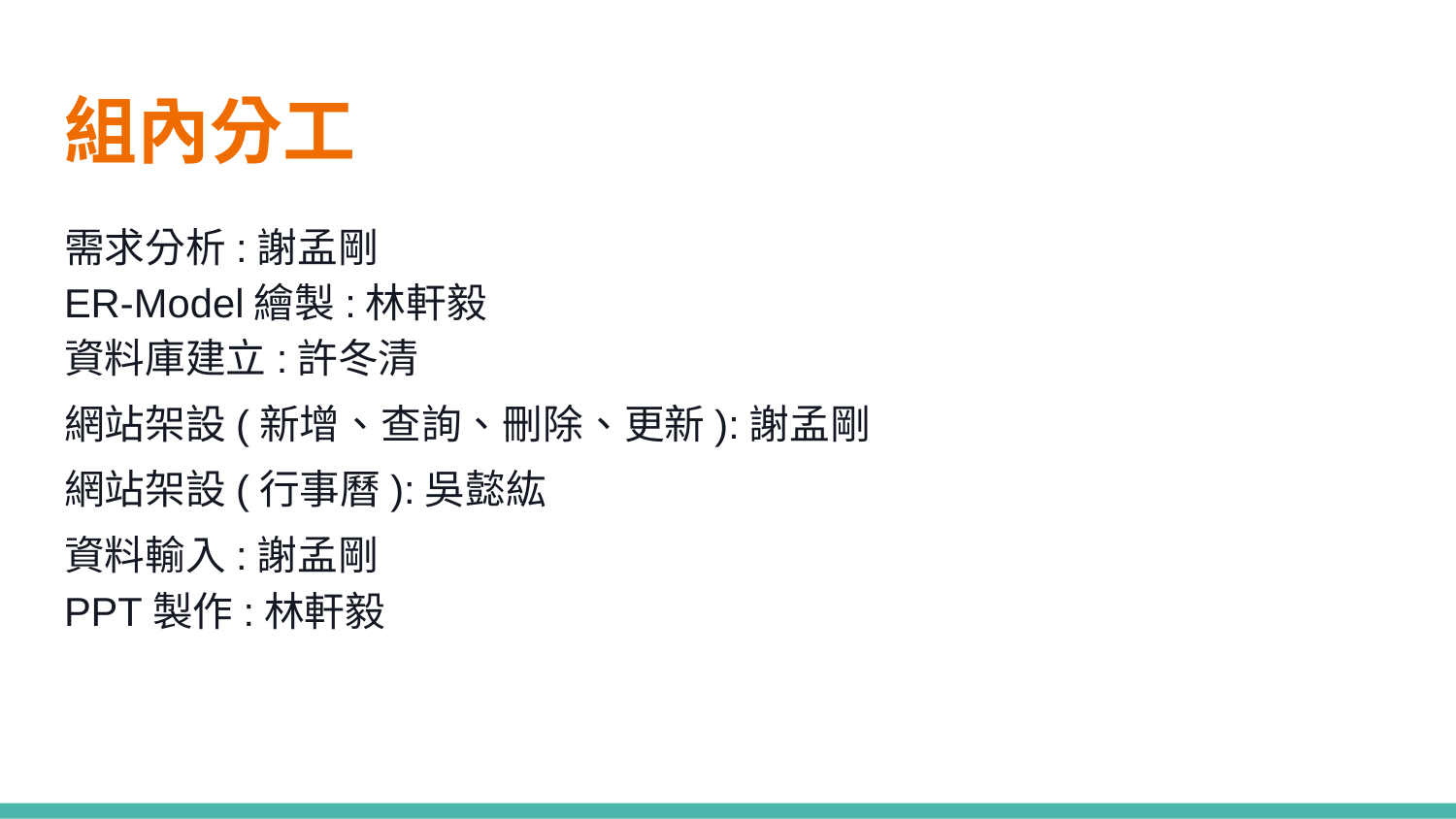

# 組內分工
需求分析:謝孟剛
ER-Model繪製:林軒毅
資料庫建立:許冬清
網站架設(新增、查詢、刪除、更新):謝孟剛
網站架設(行事曆):吳懿紘
資料輸入:謝孟剛
PPT製作:林軒毅